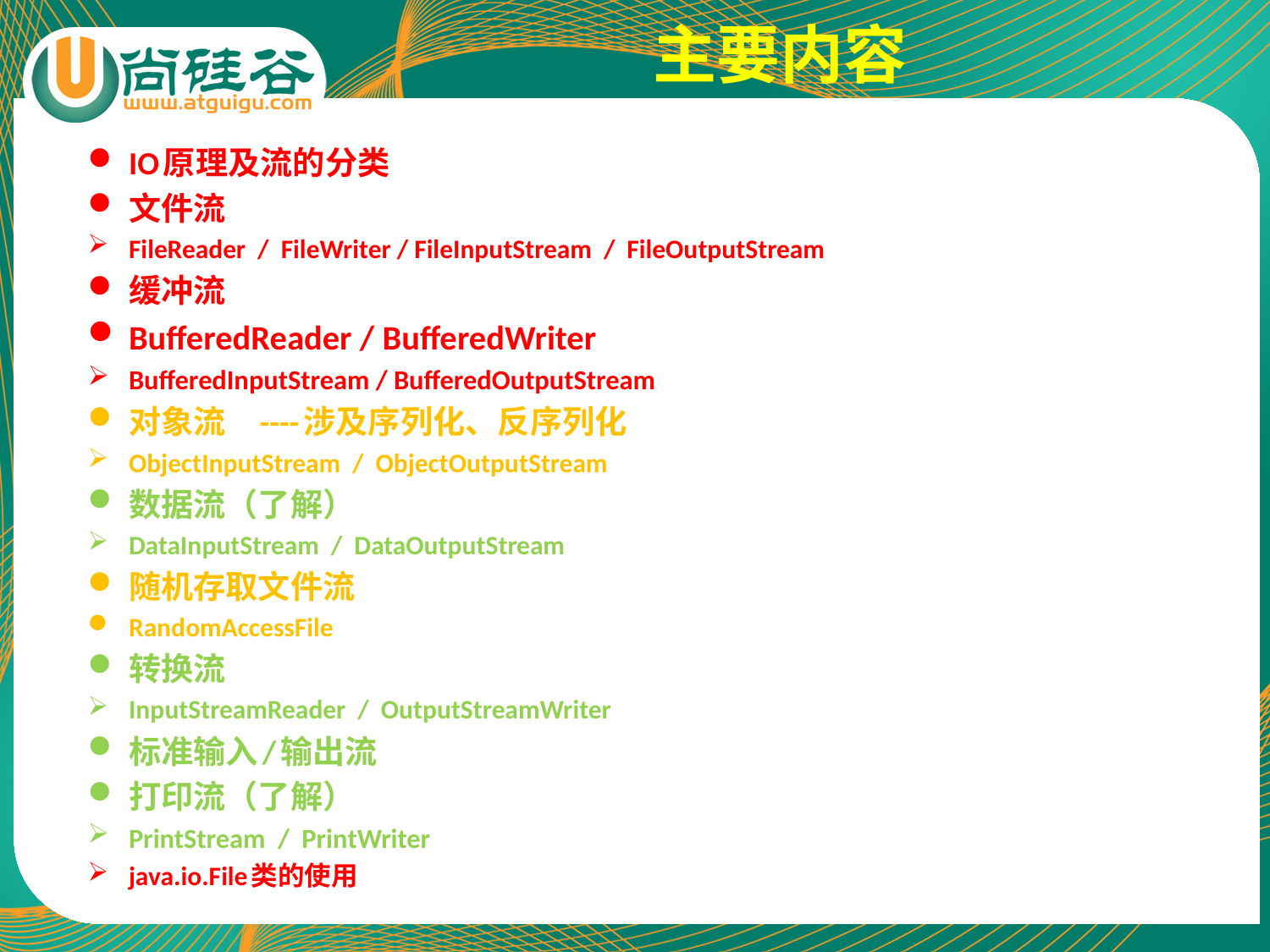

# 主要内容
IO原理及流的分类
文件流
FileReader  /  FileWriter / FileInputStream  /  FileOutputStream
缓冲流
BufferedReader / BufferedWriter
BufferedInputStream / BufferedOutputStream
对象流    ----涉及序列化、反序列化
ObjectInputStream  /  ObjectOutputStream
数据流（了解）
DataInputStream  /  DataOutputStream
随机存取文件流
RandomAccessFile
转换流
InputStreamReader  /  OutputStreamWriter
标准输入/输出流
打印流（了解）
PrintStream  /  PrintWriter
java.io.File类的使用